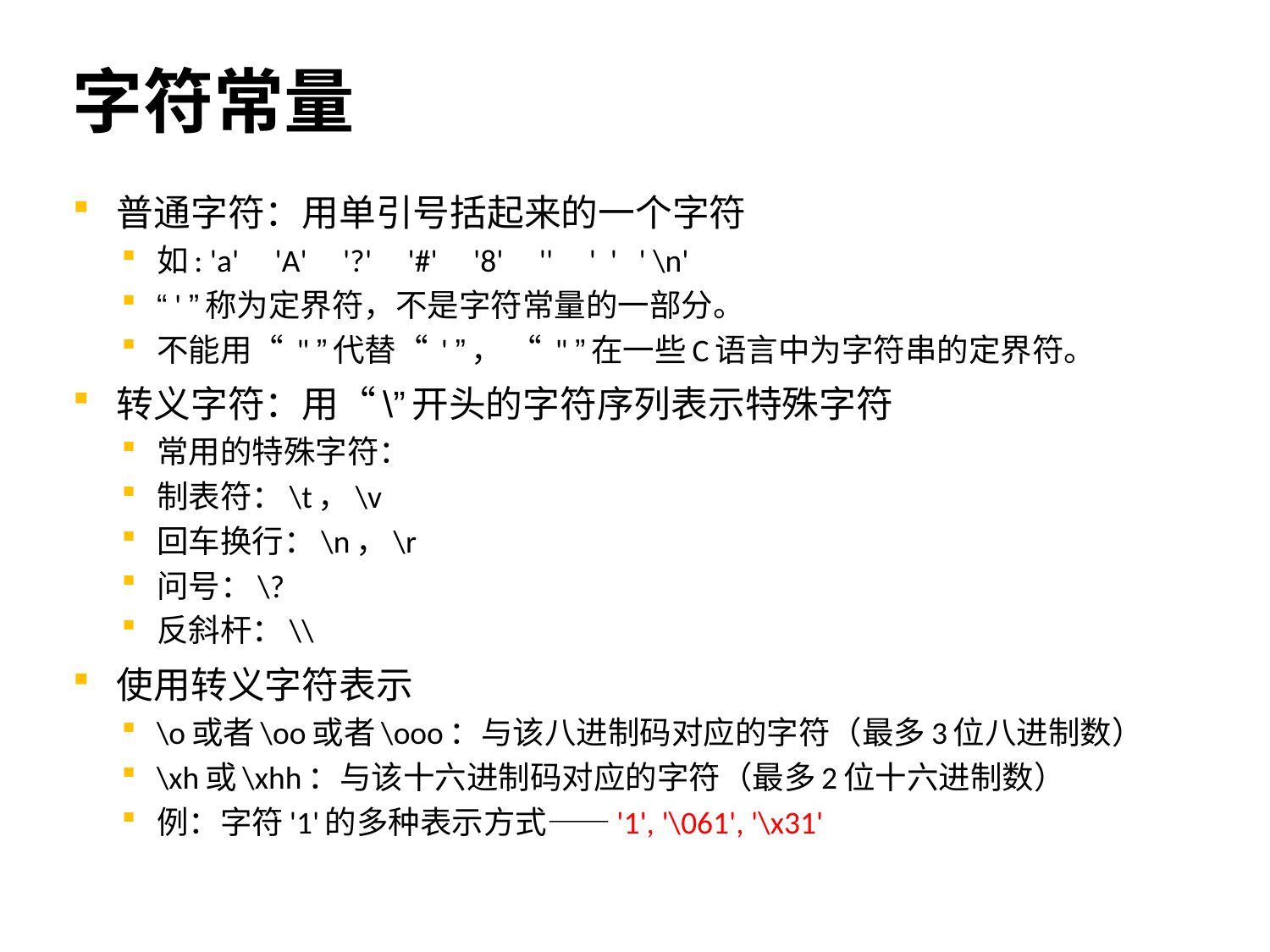

# 字符常量
普通字符：用单引号括起来的一个字符
如: 'a'     'A'     '?'     '#'     '8'     ''     '  '   ' \n'
“ ' ”称为定界符，不是字符常量的一部分。
不能用“ " ”代替“ ' ”， “ " ”在一些C语言中为字符串的定界符。
转义字符：用“\”开头的字符序列表示特殊字符
常用的特殊字符：
制表符：\t，\v
回车换行：\n，\r
问号：\?
反斜杆：\\
使用转义字符表示
\o或者\oo或者\ooo：与该八进制码对应的字符（最多3位八进制数）
\xh或\xhh：与该十六进制码对应的字符（最多2位十六进制数）
例：字符'1'的多种表示方式——'1', '\061', '\x31'